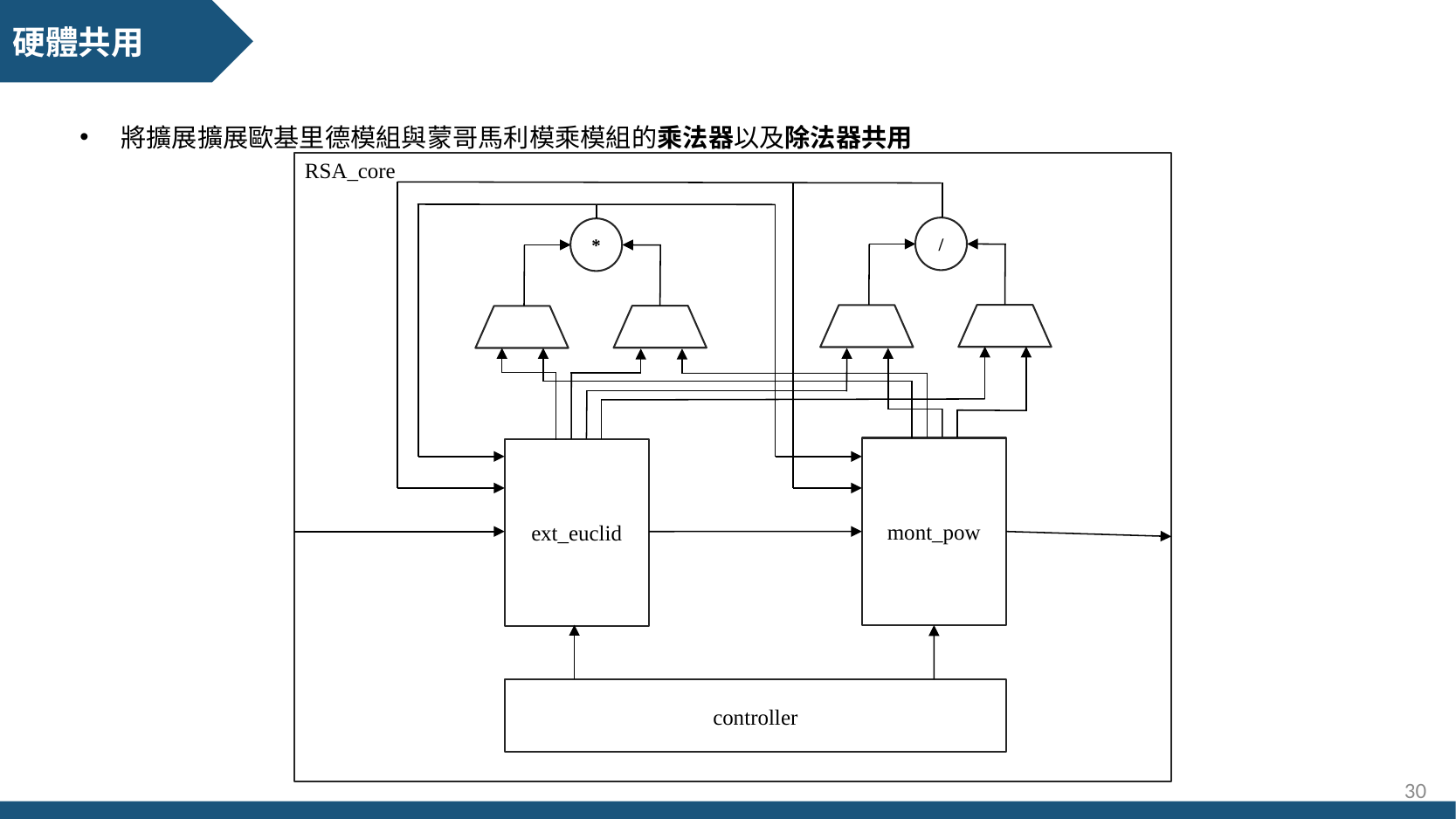

硬體共用
將擴展擴展歐基里德模組與蒙哥馬利模乘模組的乘法器以及除法器共用
RSA_core

/

*

mont_pow

ext_euclid
controller
30